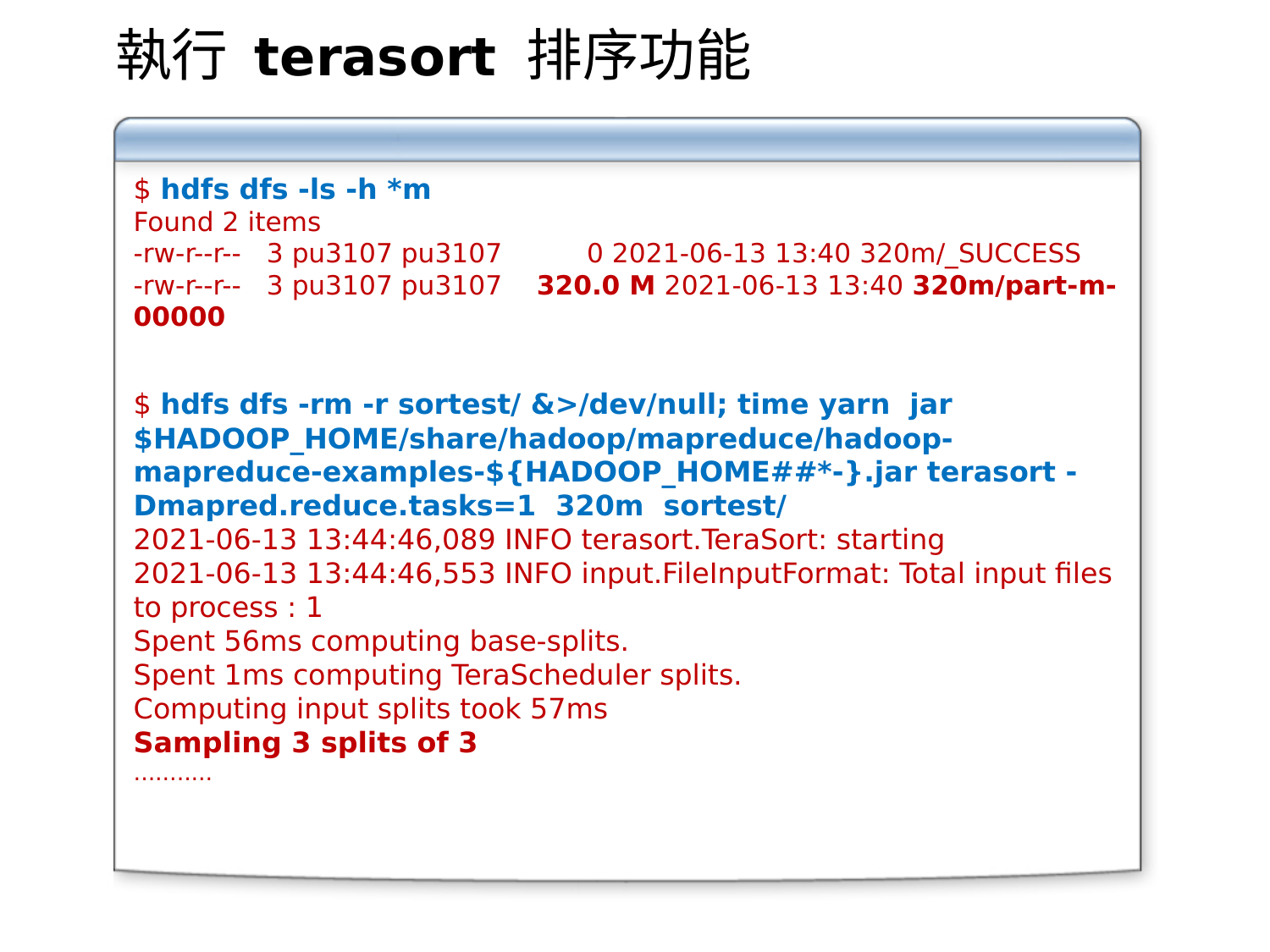

執行 terasort 排序功能
$ hdfs dfs -ls -h *m
Found 2 items
-rw-r--r--   3 pu3107 pu3107          0 2021-06-13 13:40 320m/_SUCCESS
-rw-r--r--   3 pu3107 pu3107    320.0 M 2021-06-13 13:40 320m/part-m-00000

$ hdfs dfs -rm -r sortest/ &>/dev/null; time yarn  jar  $HADOOP_HOME/share/hadoop/mapreduce/hadoop-mapreduce-examples-${HADOOP_HOME##*-}.jar terasort -Dmapred.reduce.tasks=1  320m  sortest/
2021-06-13 13:44:46,089 INFO terasort.TeraSort: starting
2021-06-13 13:44:46,553 INFO input.FileInputFormat: Total input files to process : 1
Spent 56ms computing base-splits.
Spent 1ms computing TeraScheduler splits.
Computing input splits took 57ms
Sampling 3 splits of 3
...........